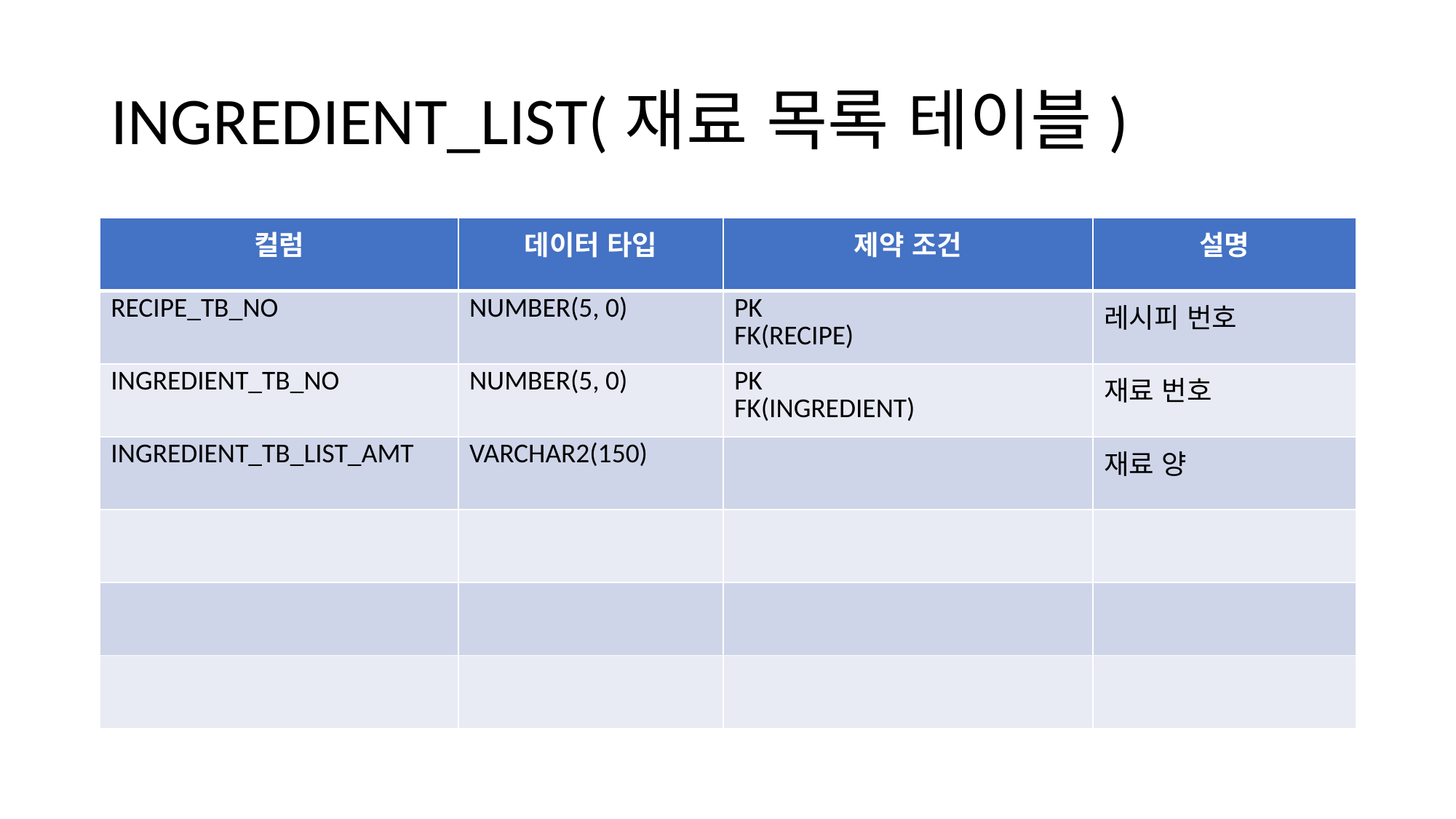

# INGREDIENT_LIST(재료 목록 테이블)
| 컬럼 | 데이터 타입 | 제약 조건 | 설명 |
| --- | --- | --- | --- |
| RECIPE\_TB\_NO | NUMBER(5, 0) | PK FK(RECIPE) | 레시피 번호 |
| INGREDIENT\_TB\_NO | NUMBER(5, 0) | PK FK(INGREDIENT) | 재료 번호 |
| INGREDIENT\_TB\_LIST\_AMT | VARCHAR2(150) |  | 재료 양 |
|  |  |  |  |
|  |  |  |  |
|  |  |  |  |